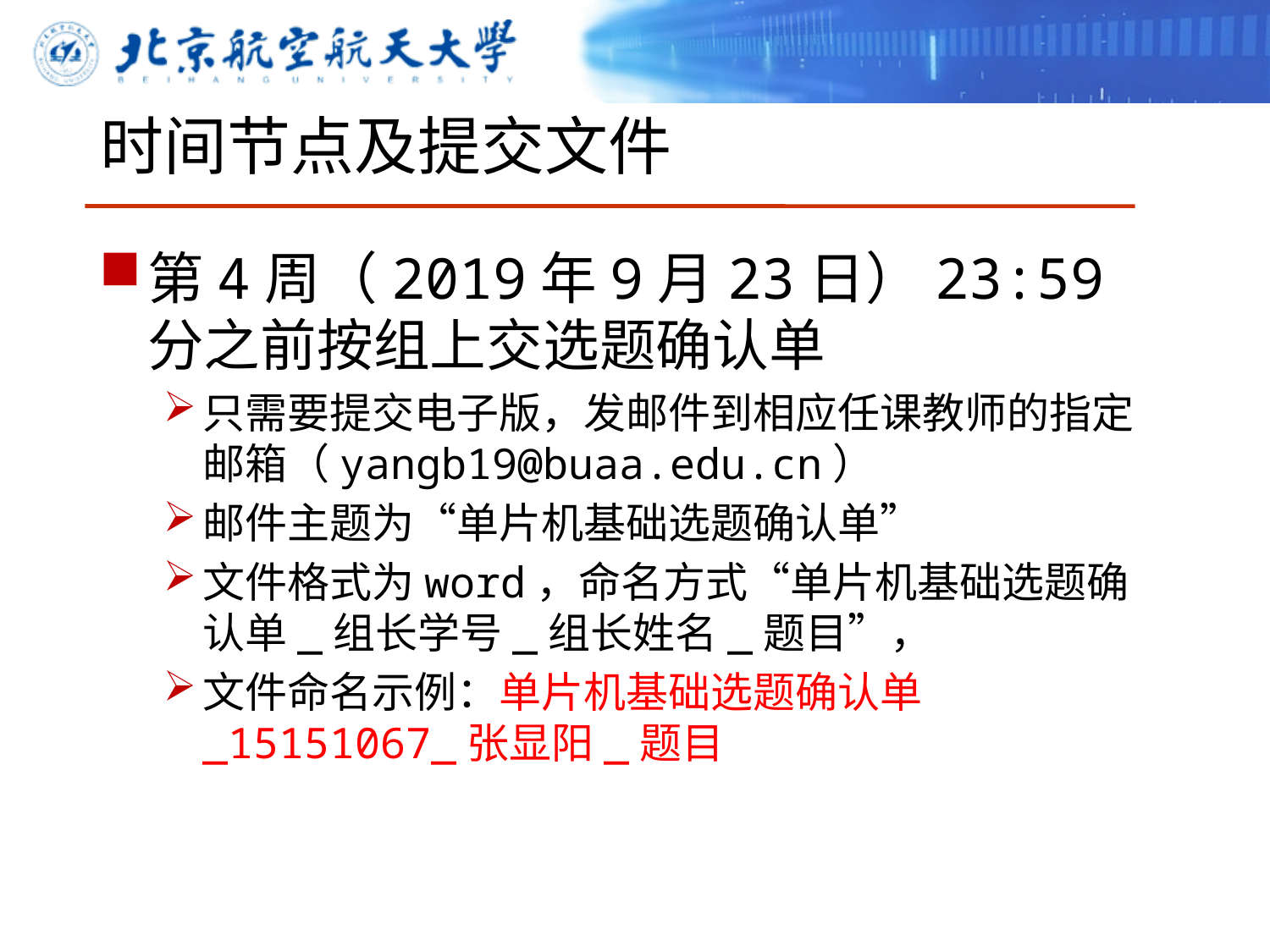

# 时间节点及提交文件
第4周（2019年9月23日）23:59分之前按组上交选题确认单
只需要提交电子版，发邮件到相应任课教师的指定邮箱（yangb19@buaa.edu.cn）
邮件主题为“单片机基础选题确认单”
文件格式为word，命名方式“单片机基础选题确认单_组长学号_组长姓名_题目”，
文件命名示例：单片机基础选题确认单_15151067_张显阳_题目